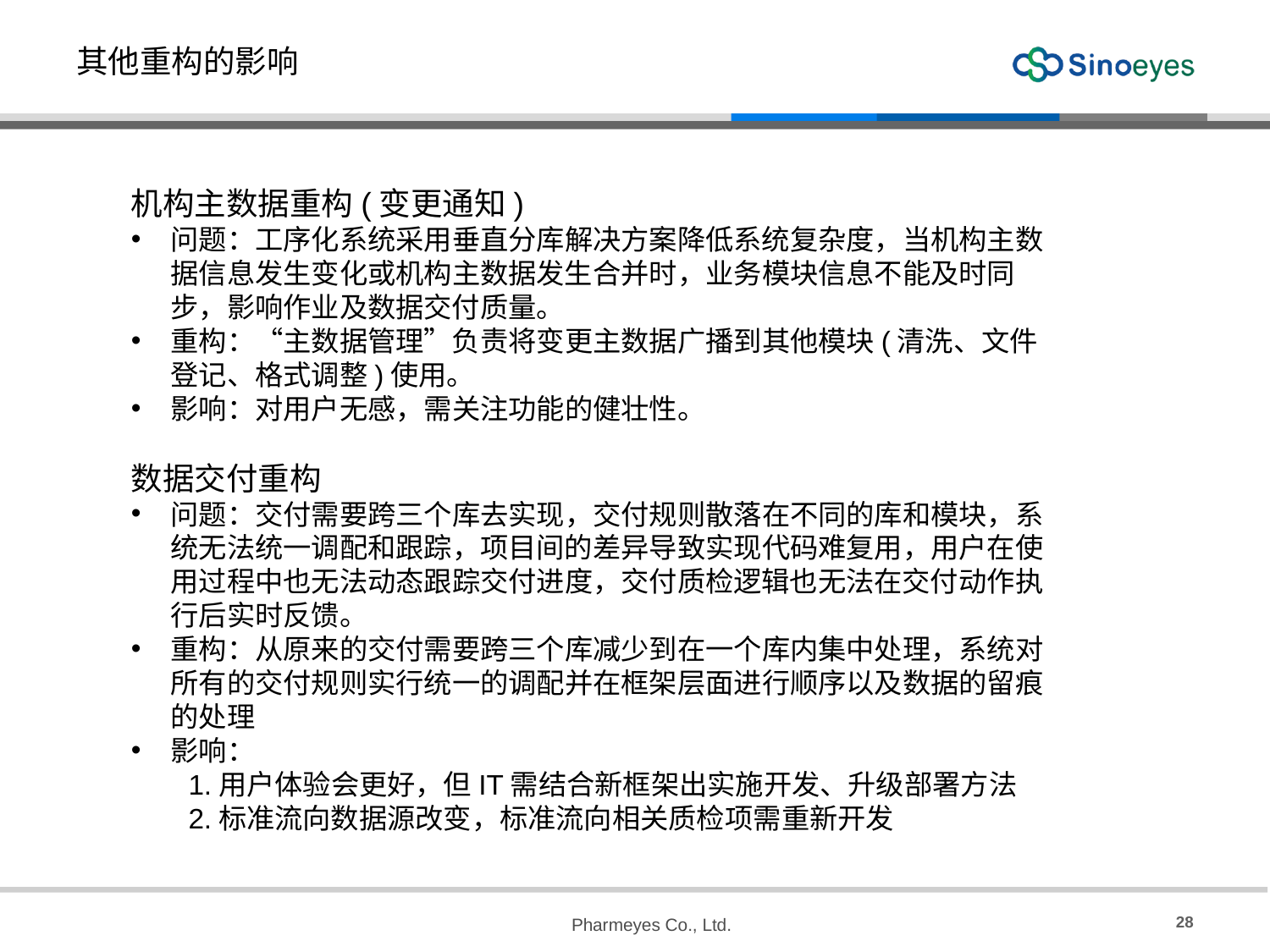

# 其他重构的影响
机构主数据重构(变更通知)
问题：工序化系统采用垂直分库解决方案降低系统复杂度，当机构主数据信息发生变化或机构主数据发生合并时，业务模块信息不能及时同步，影响作业及数据交付质量。
重构：“主数据管理”负责将变更主数据广播到其他模块(清洗、文件登记、格式调整)使用。
影响：对用户无感，需关注功能的健壮性。

数据交付重构
问题：交付需要跨三个库去实现，交付规则散落在不同的库和模块，系统无法统一调配和跟踪，项目间的差异导致实现代码难复用，用户在使用过程中也无法动态跟踪交付进度，交付质检逻辑也无法在交付动作执行后实时反馈。
重构：从原来的交付需要跨三个库减少到在一个库内集中处理，系统对所有的交付规则实行统一的调配并在框架层面进行顺序以及数据的留痕的处理
影响：
1.用户体验会更好，但IT需结合新框架出实施开发、升级部署方法
2.标准流向数据源改变，标准流向相关质检项需重新开发
28